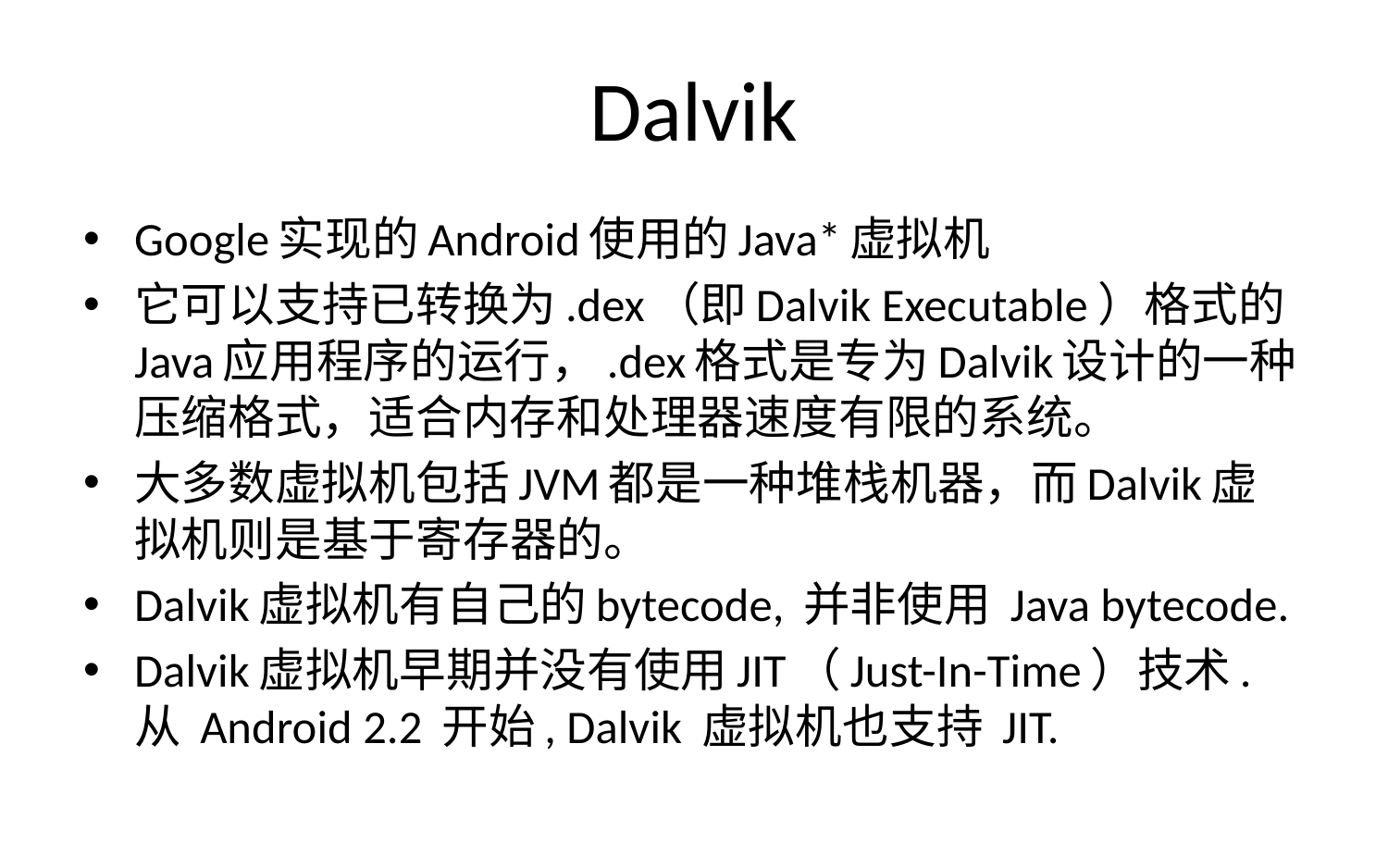

# Dalvik
Google实现的Android使用的Java*虚拟机
它可以支持已转换为.dex（即Dalvik Executable）格式的Java应用程序的运行，.dex格式是专为Dalvik设计的一种压缩格式，适合内存和处理器速度有限的系统。
大多数虚拟机包括JVM都是一种堆栈机器，而Dalvik虚拟机则是基于寄存器的。
Dalvik虚拟机有自己的bytecode, 并非使用 Java bytecode.
Dalvik虚拟机早期并没有使用JIT（Just-In-Time）技术. 从 Android 2.2 开始, Dalvik 虚拟机也支持 JIT.